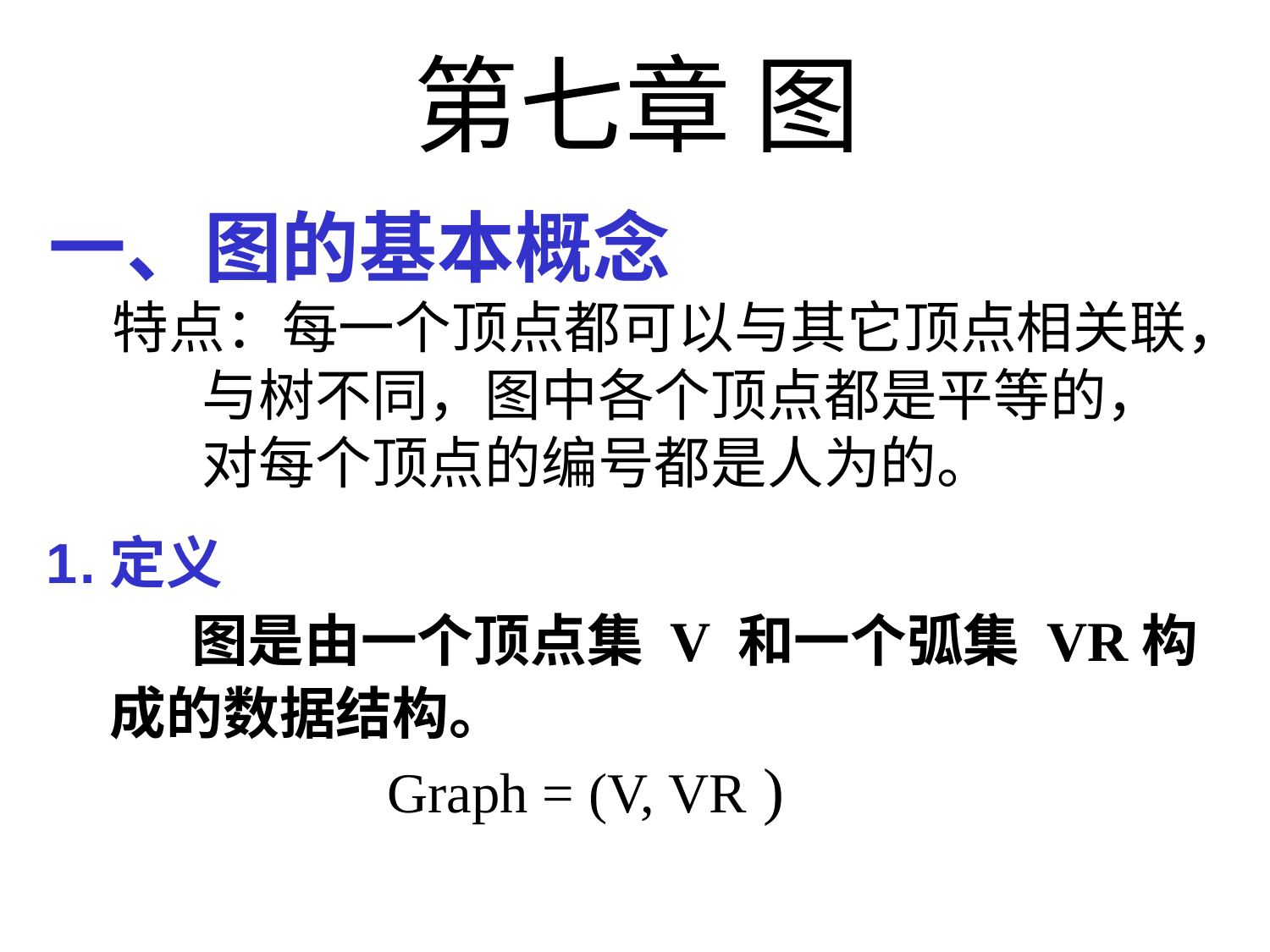

第七章 图
一、图的基本概念
特点：每一个顶点都可以与其它顶点相关联，
      与树不同，图中各个顶点都是平等的，
      对每个顶点的编号都是人为的。
定义
         图是由一个顶点集 V 和一个弧集 VR构成的数据结构。
                        Graph = (V, VR )